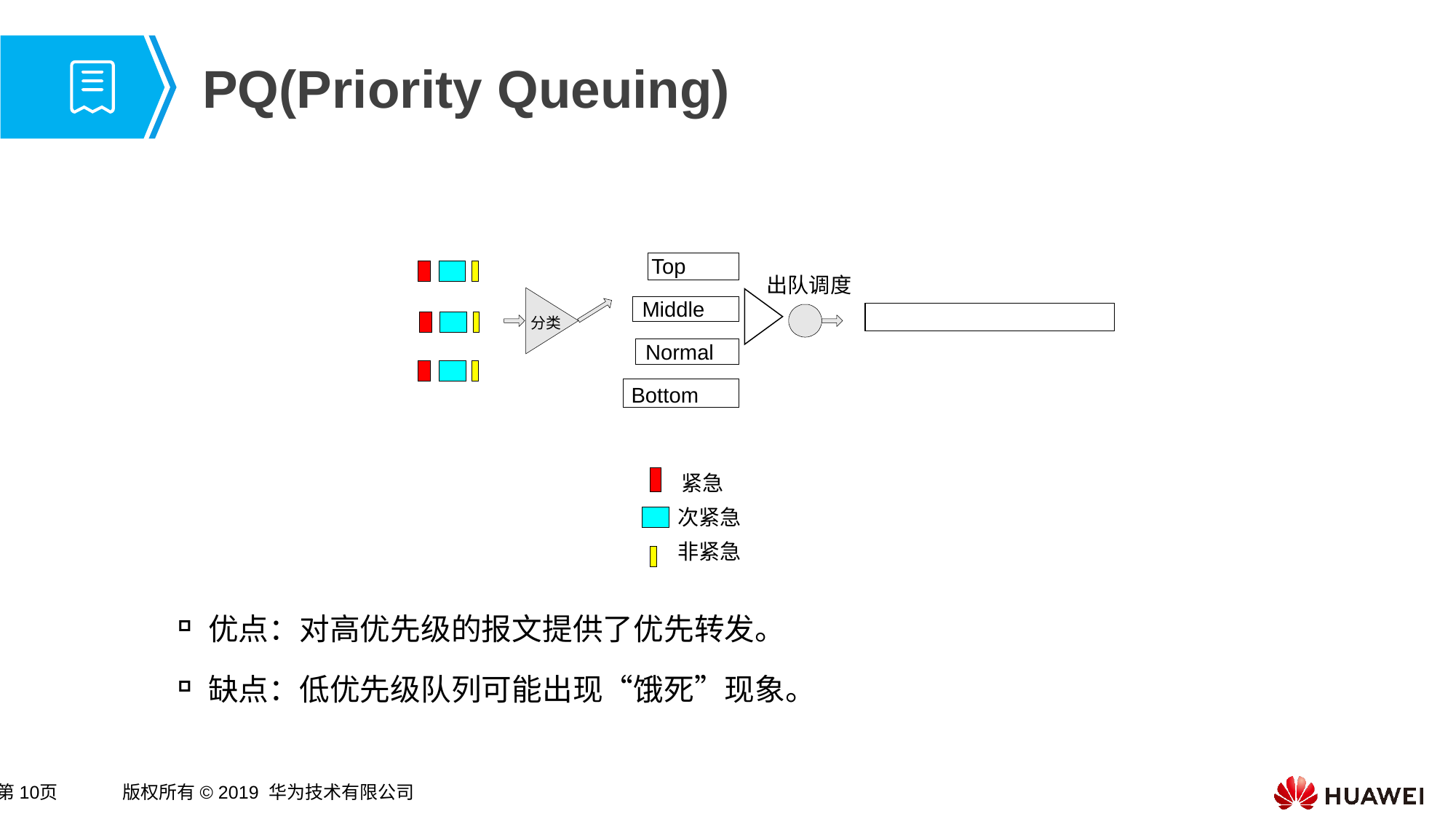

# PQ(Priority Queuing)

Top

出队调度

Middle

分类

Normal

Bottom

紧急
次紧急

非紧急

优点：对高优先级的报文提供了优先转发。
缺点：低优先级队列可能出现“饿死”现象。